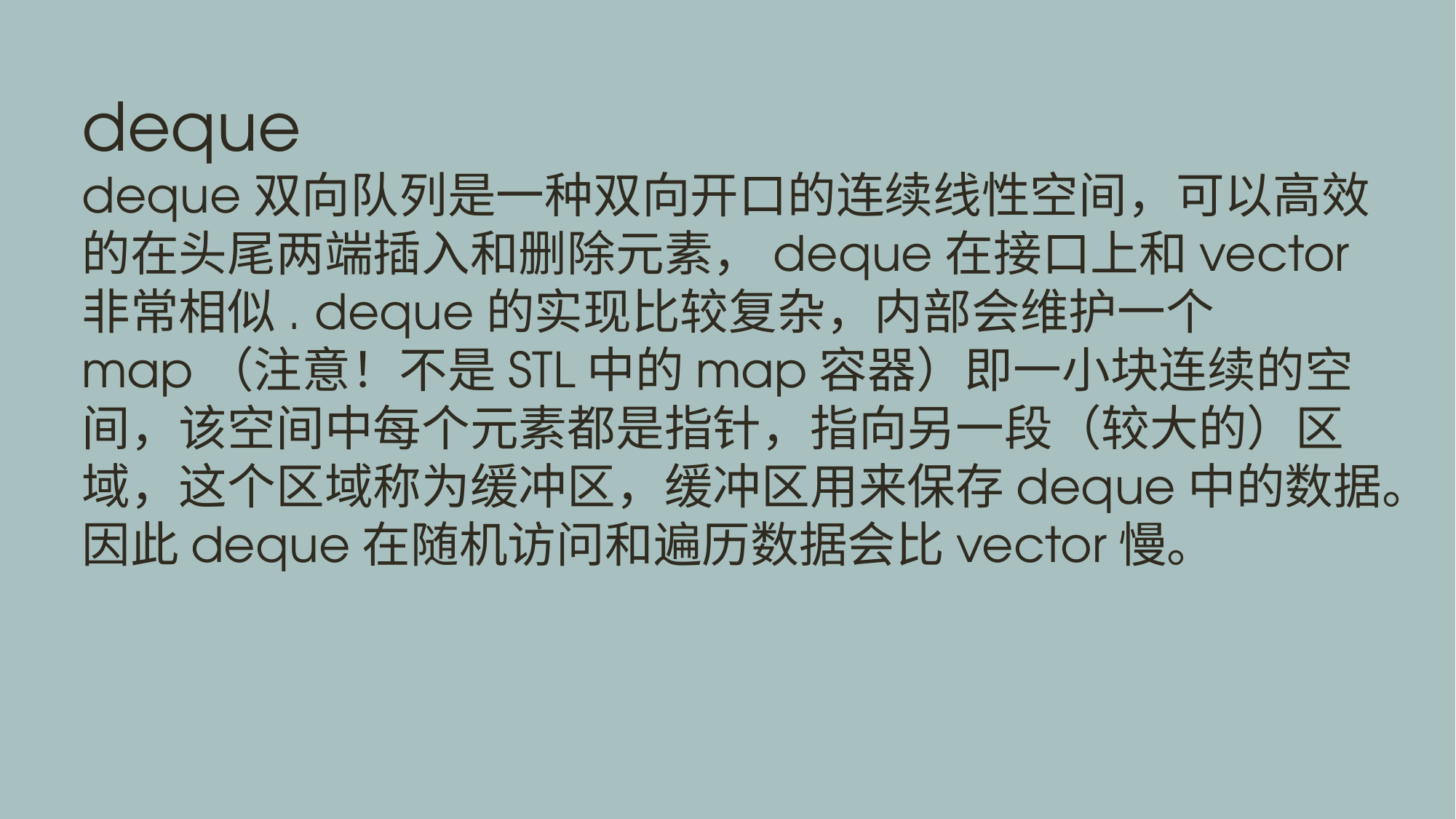

deque
deque双向队列是一种双向开口的连续线性空间，可以高效的在头尾两端插入和删除元素，deque在接口上和vector非常相似. deque的实现比较复杂，内部会维护一个map（注意！不是STL中的map容器）即一小块连续的空间，该空间中每个元素都是指针，指向另一段（较大的）区域，这个区域称为缓冲区，缓冲区用来保存deque中的数据。因此deque在随机访问和遍历数据会比vector慢。